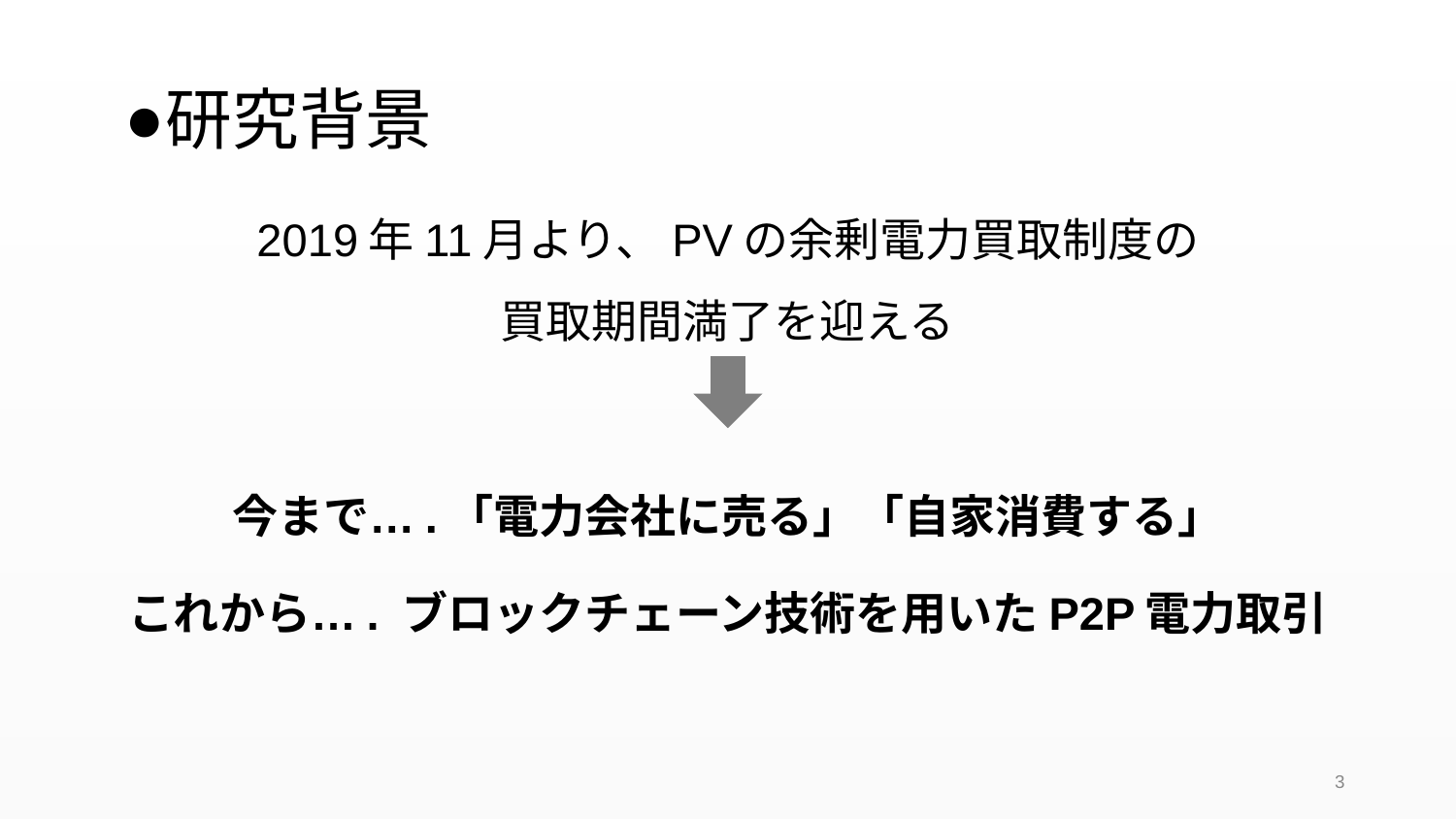

# 研究背景
2019年11月より、PVの余剰電力買取制度の
買取期間満了を迎える

今まで….「電力会社に売る」「自家消費する」
これから…. ブロックチェーン技術を用いたP2P電力取引

3